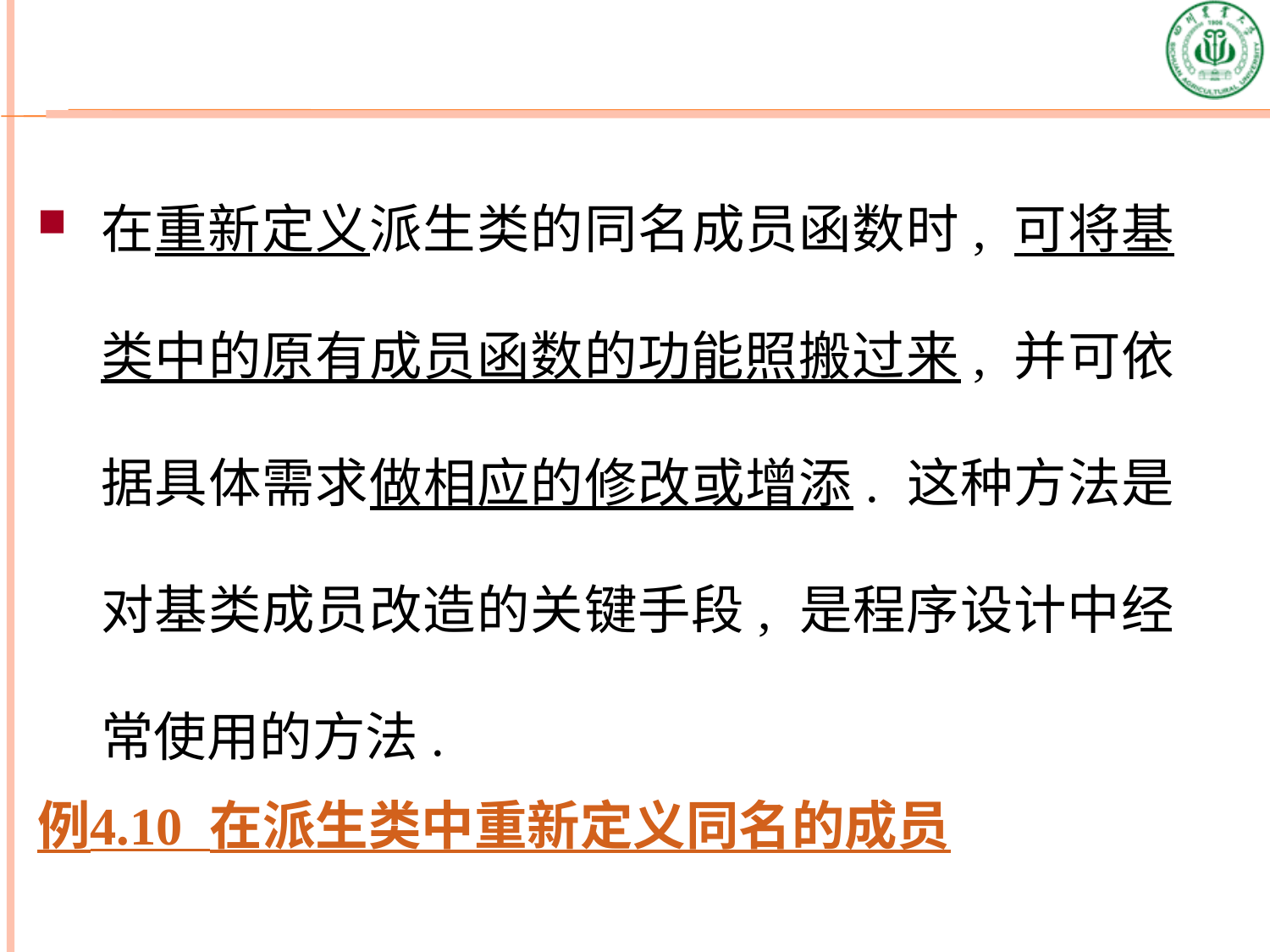

在重新定义派生类的同名成员函数时, 可将基类中的原有成员函数的功能照搬过来, 并可依据具体需求做相应的修改或增添. 这种方法是对基类成员改造的关键手段, 是程序设计中经常使用的方法.
例4.10  在派生类中重新定义同名的成员